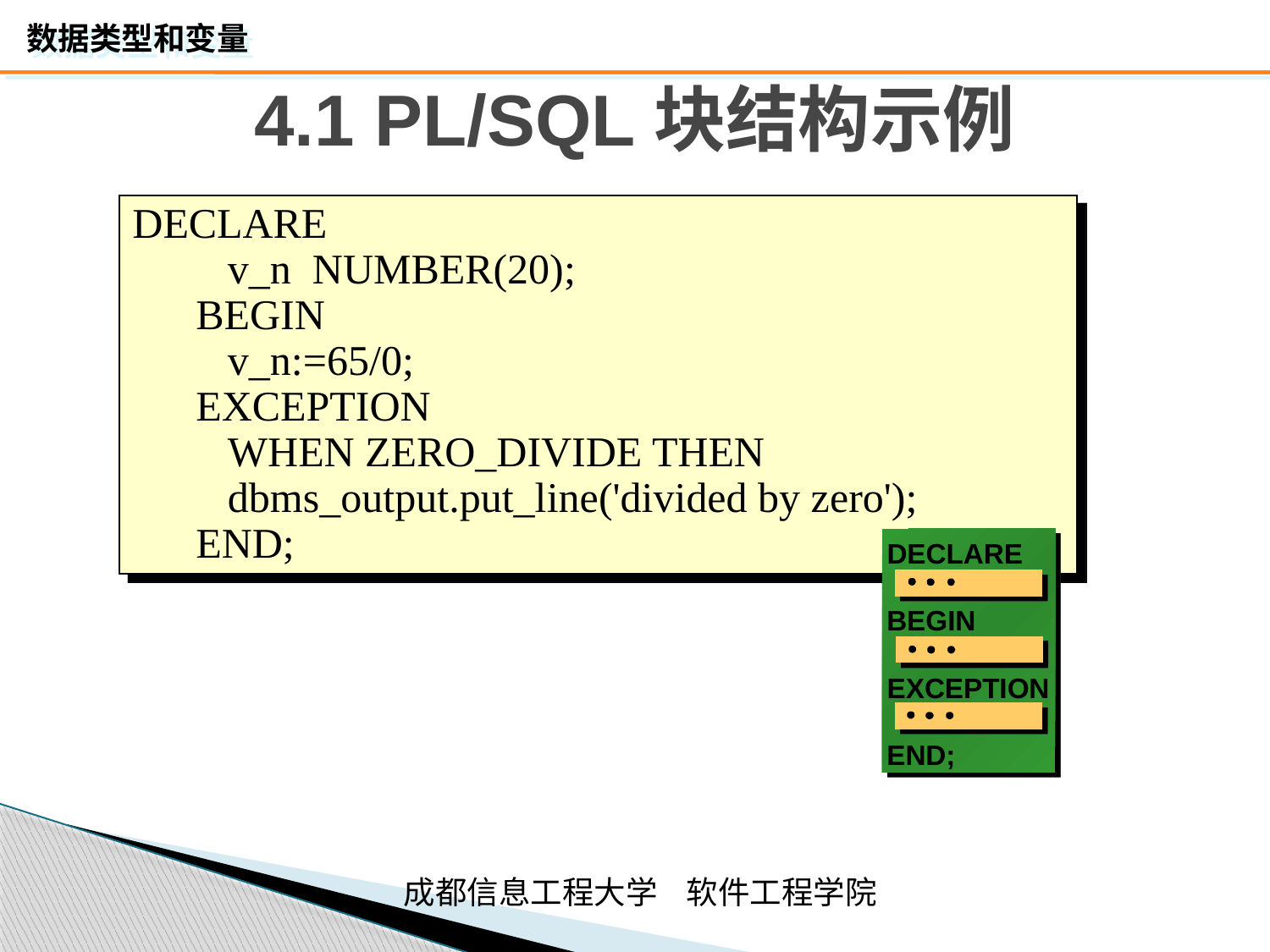

# 4.1 PL/SQL块结构示例
DECLARE
   v_n  NUMBER(20);
BEGIN
   v_n:=65/0;
EXCEPTION
   WHEN ZERO_DIVIDE THEN
   dbms_output.put_line('divided by zero');
END;

DECLARE

BEGIN

EXCEPTION

END;